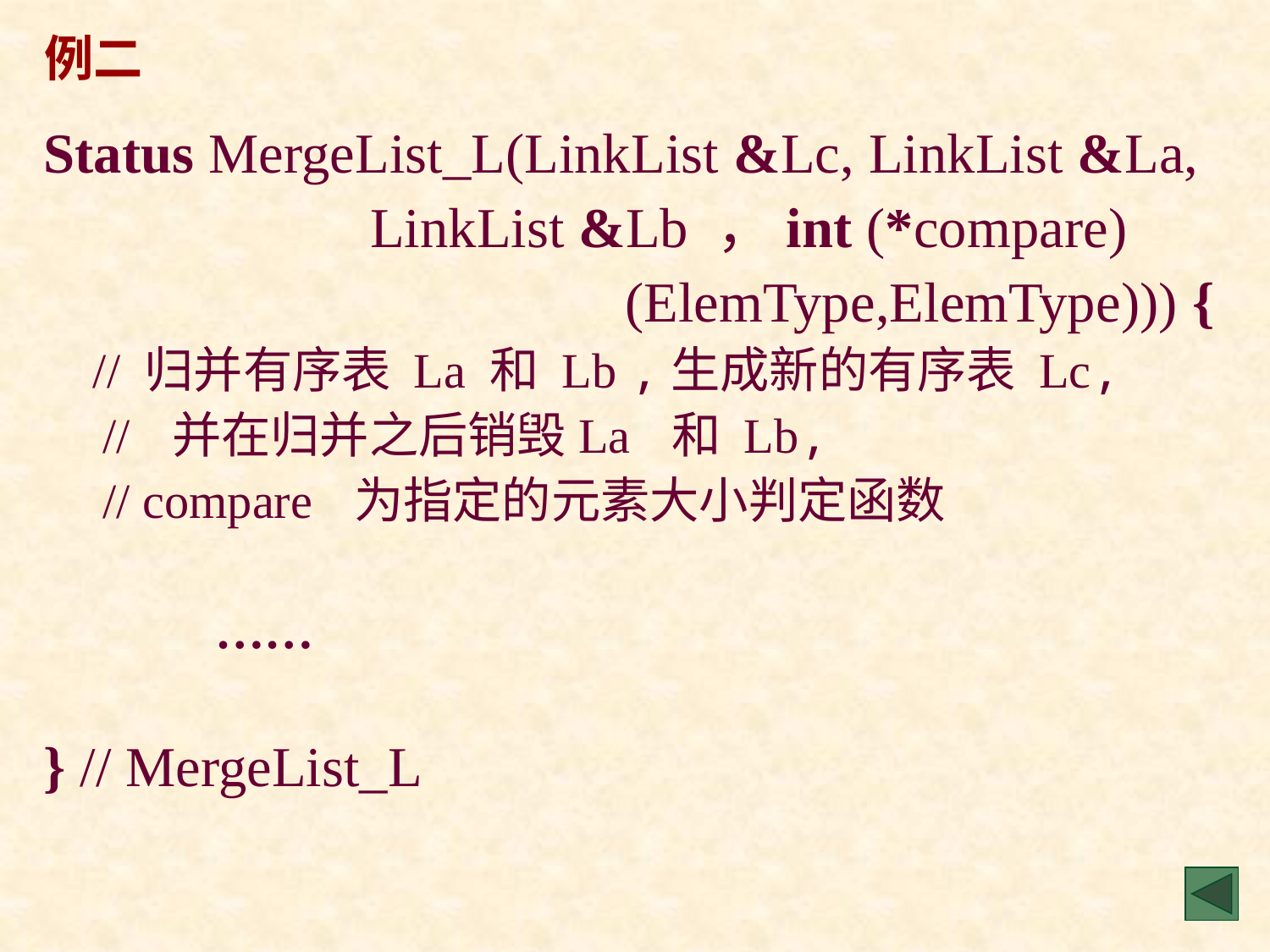

例二
Status MergeList_L(LinkList &Lc, LinkList &La,
                       LinkList &Lb ，int (*compare)
                                         (ElemType,ElemType))) {
    // 归并有序表 La 和 Lb ,生成新的有序表 Lc,
  // 并在归并之后销毁La 和 Lb,
  // compare 为指定的元素大小判定函数

              ……

} // MergeList_L